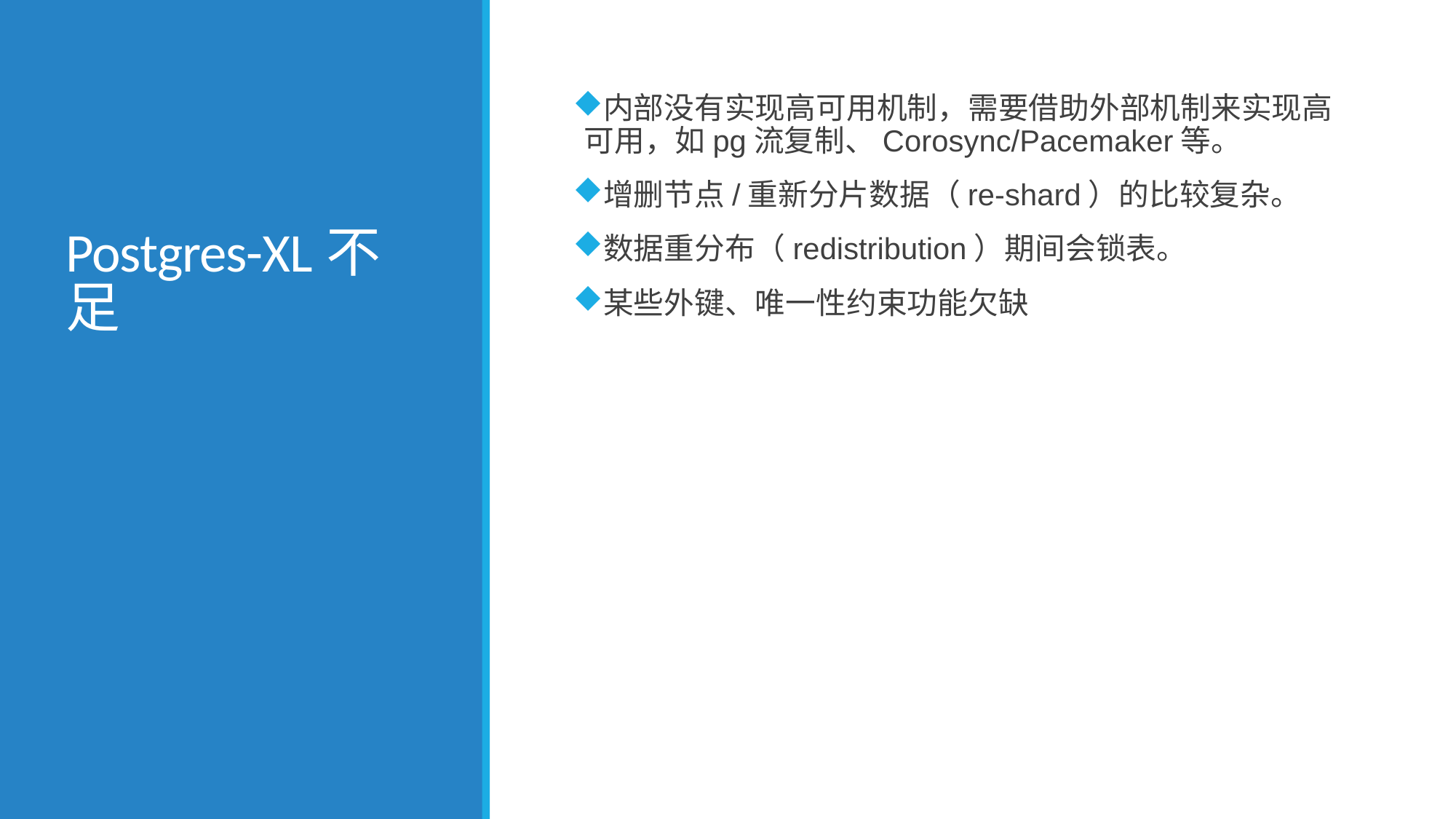

# Postgres-XL不足
内部没有实现高可用机制，需要借助外部机制来实现高可用，如pg流复制、Corosync/Pacemaker等。
增删节点/重新分片数据（re-shard）的比较复杂。
数据重分布（redistribution）期间会锁表。
某些外键、唯一性约束功能欠缺